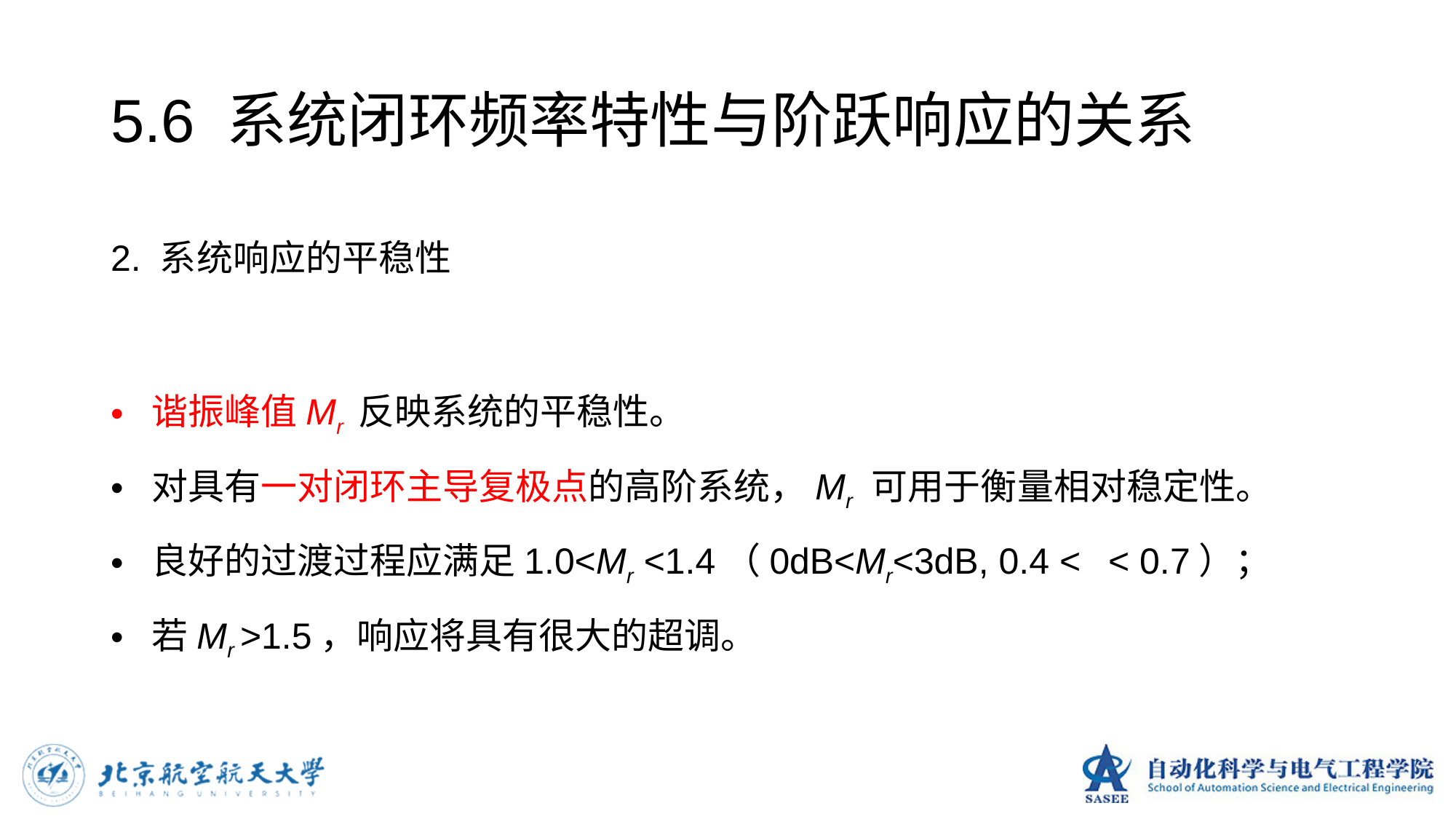

# 5.6 系统闭环频率特性与阶跃响应的关系
2. 系统响应的平稳性
谐振峰值Mr 反映系统的平稳性。
对具有一对闭环主导复极点的高阶系统，Mr 可用于衡量相对稳定性。
良好的过渡过程应满足1.0<Mr <1.4（0dB<Mr<3dB, 0.4 <ζ< 0.7）；
若Mr >1.5，响应将具有很大的超调。